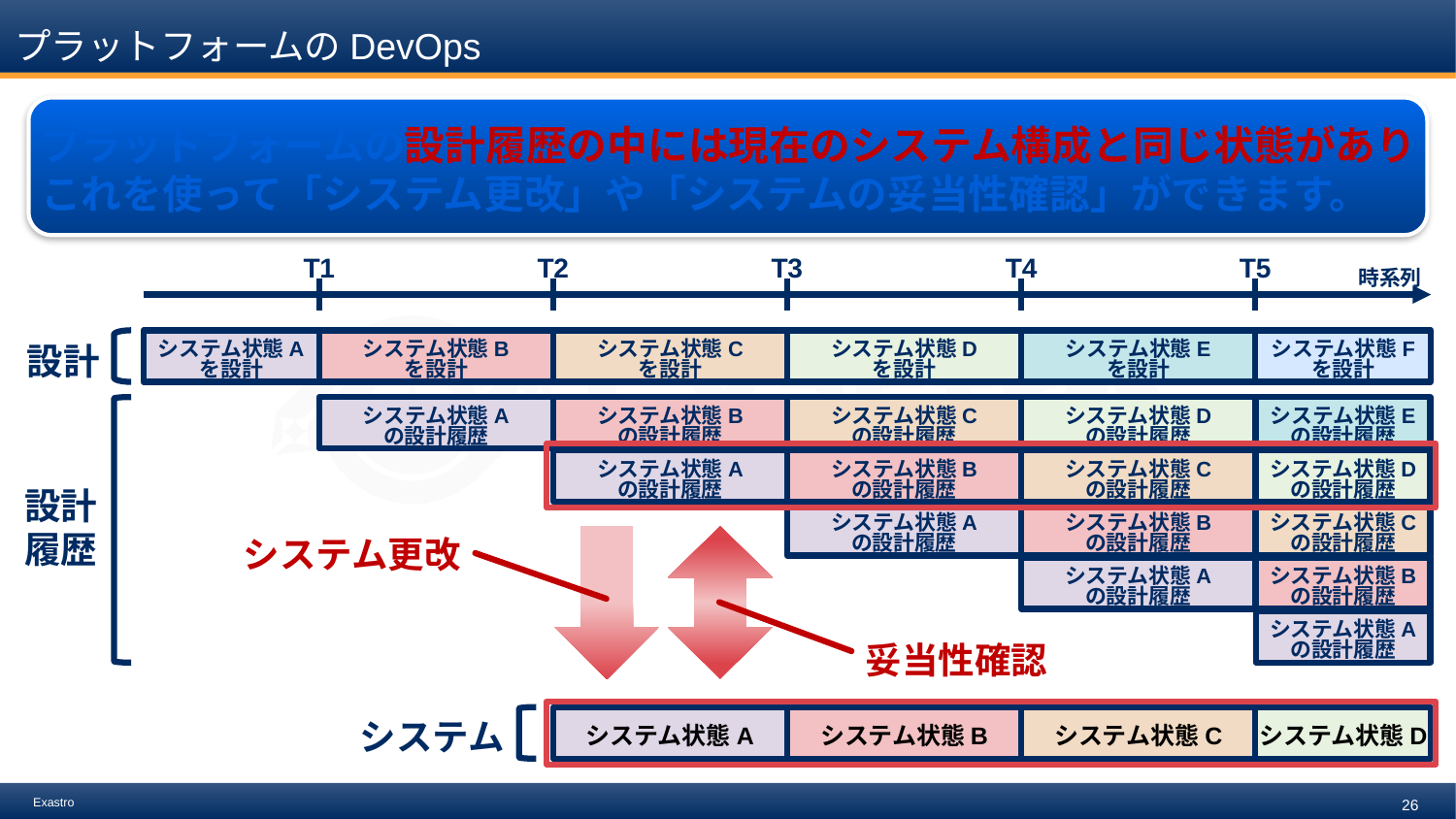

プラットフォームのDevOps

プラットフォームの設計履歴の中には現在のシステム構成と同じ状態があり
これを使って「システム更改」や「システムの妥当性確認」ができます。
T1
T2
T3
T4
T5
時系列

システム状態A
を設計
システム状態B
を設計
システム状態C
を設計
システム状態D
を設計
システム状態E
を設計
システム状態F
を設計
設計

システム状態A
の設計履歴
システム状態B
の設計履歴
システム状態C
の設計履歴
システム状態D
の設計履歴
システム状態E
の設計履歴
システム状態A
の設計履歴
システム状態B
の設計履歴
システム状態C
の設計履歴
システム状態D
の設計履歴
設計
履歴
システム状態A
の設計履歴
システム状態B
の設計履歴
システム状態C
の設計履歴
システム状態A
の設計履歴
システム状態B
の設計履歴
システム状態A
の設計履歴

システム更改

妥当性確認

システム

システム状態A
システム状態B
システム状態C
システム状態D